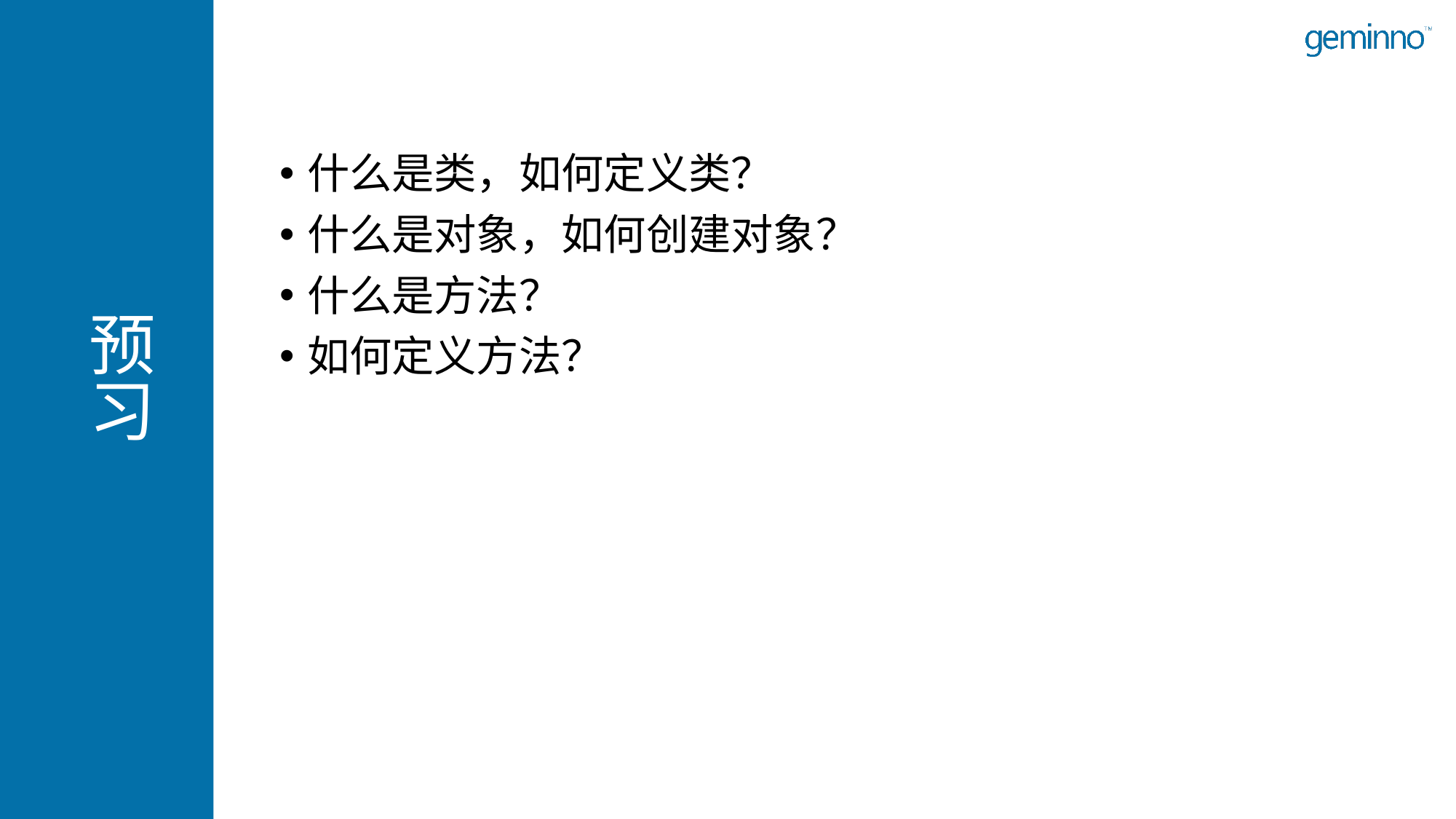

# 预习
什么是类，如何定义类？
什么是对象，如何创建对象？
什么是方法？
如何定义方法？